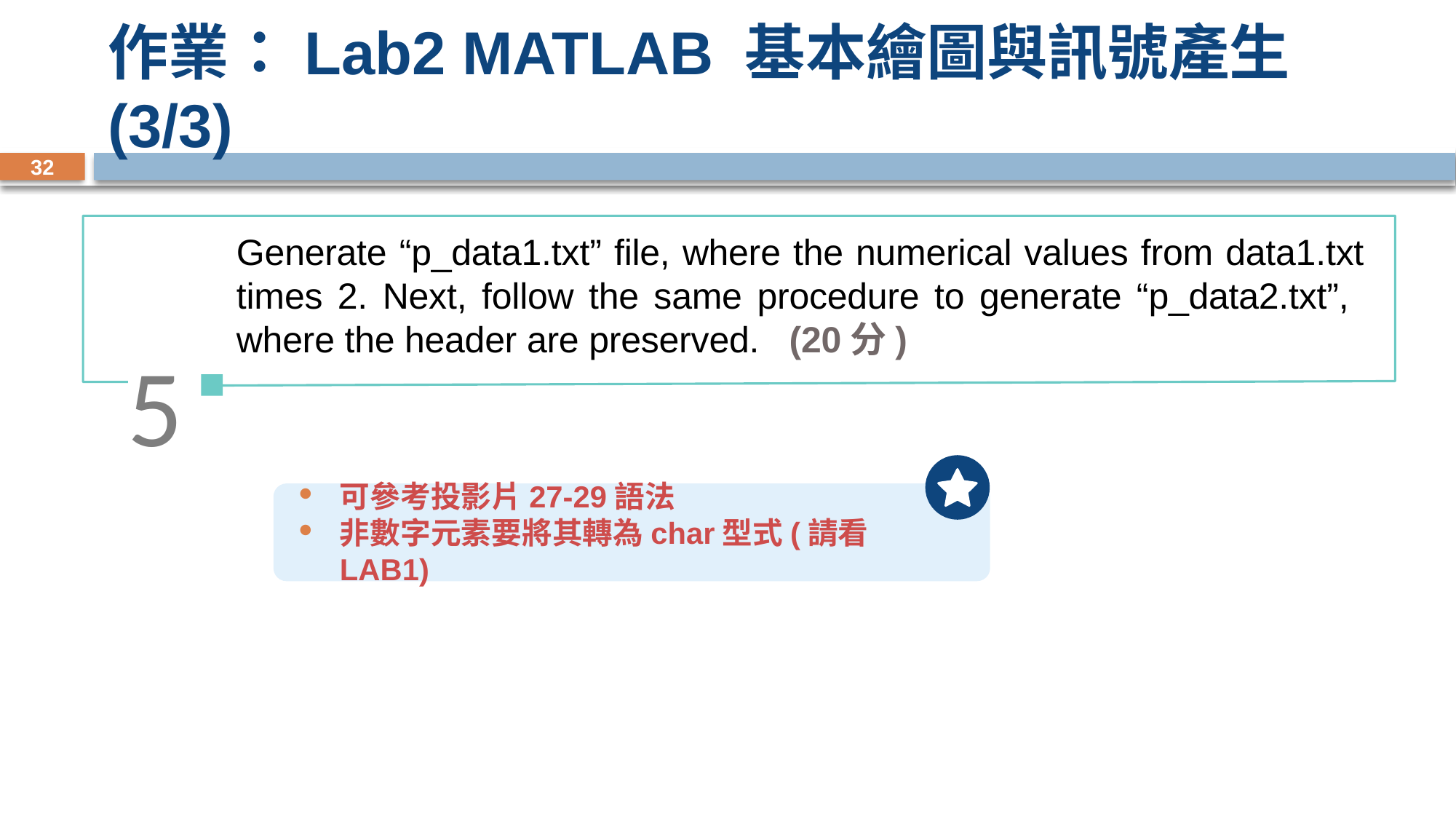

# 作業：Lab2 MATLAB 基本繪圖與訊號產生 (3/3)
32

Generate “p_data1.txt” file, where the numerical values from data1.txt times 2. Next, follow the same procedure to generate “p_data2.txt”,  where the header are preserved.   (20分)
5

可參考投影片27-29語法
非數字元素要將其轉為char型式(請看LAB1)